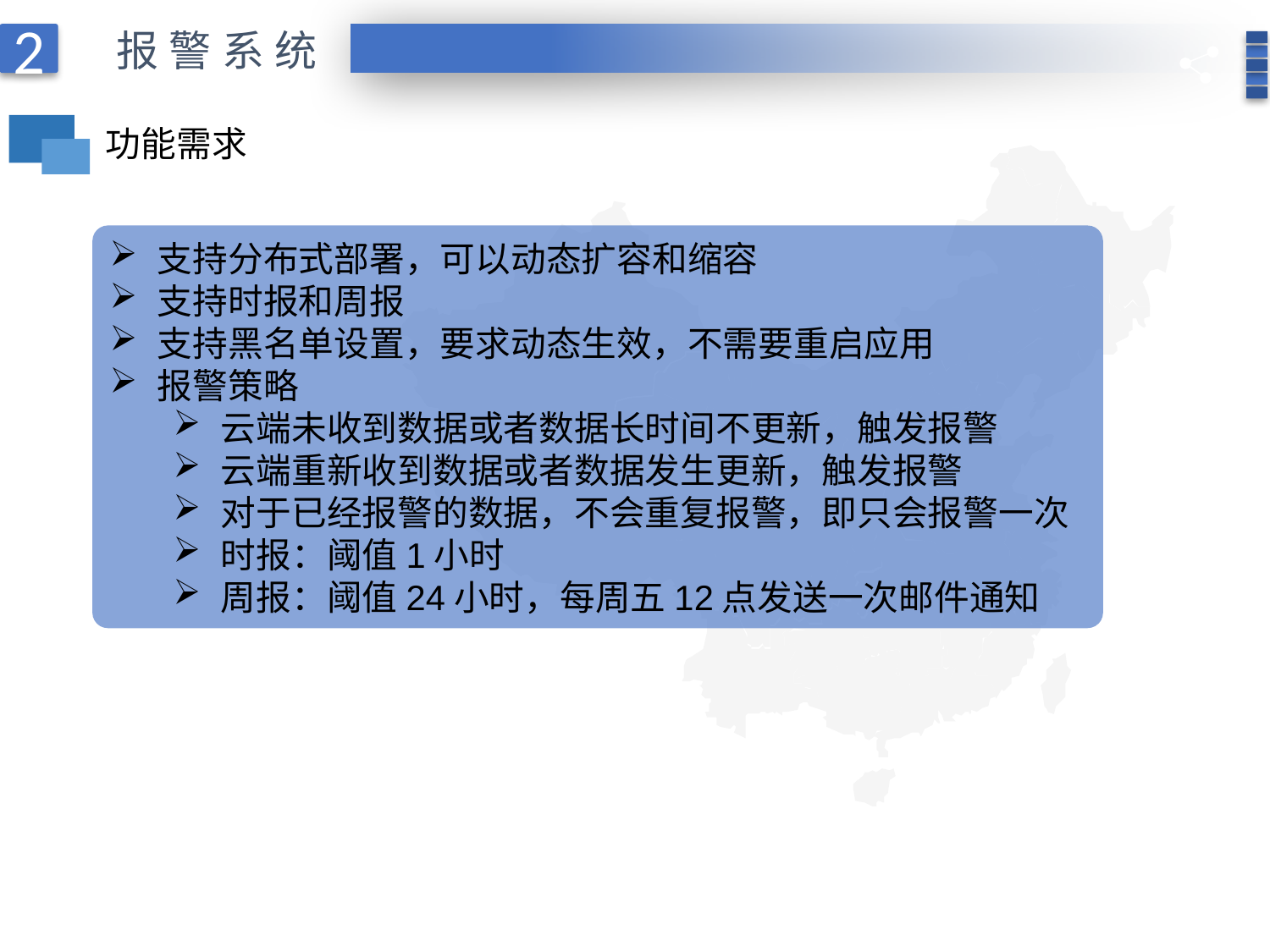

报警系统
2

功能需求
支持分布式部署，可以动态扩容和缩容
支持时报和周报
支持黑名单设置，要求动态生效，不需要重启应用
报警策略
云端未收到数据或者数据长时间不更新，触发报警
云端重新收到数据或者数据发生更新，触发报警
对于已经报警的数据，不会重复报警，即只会报警一次
时报：阈值1小时
周报：阈值24小时，每周五12点发送一次邮件通知